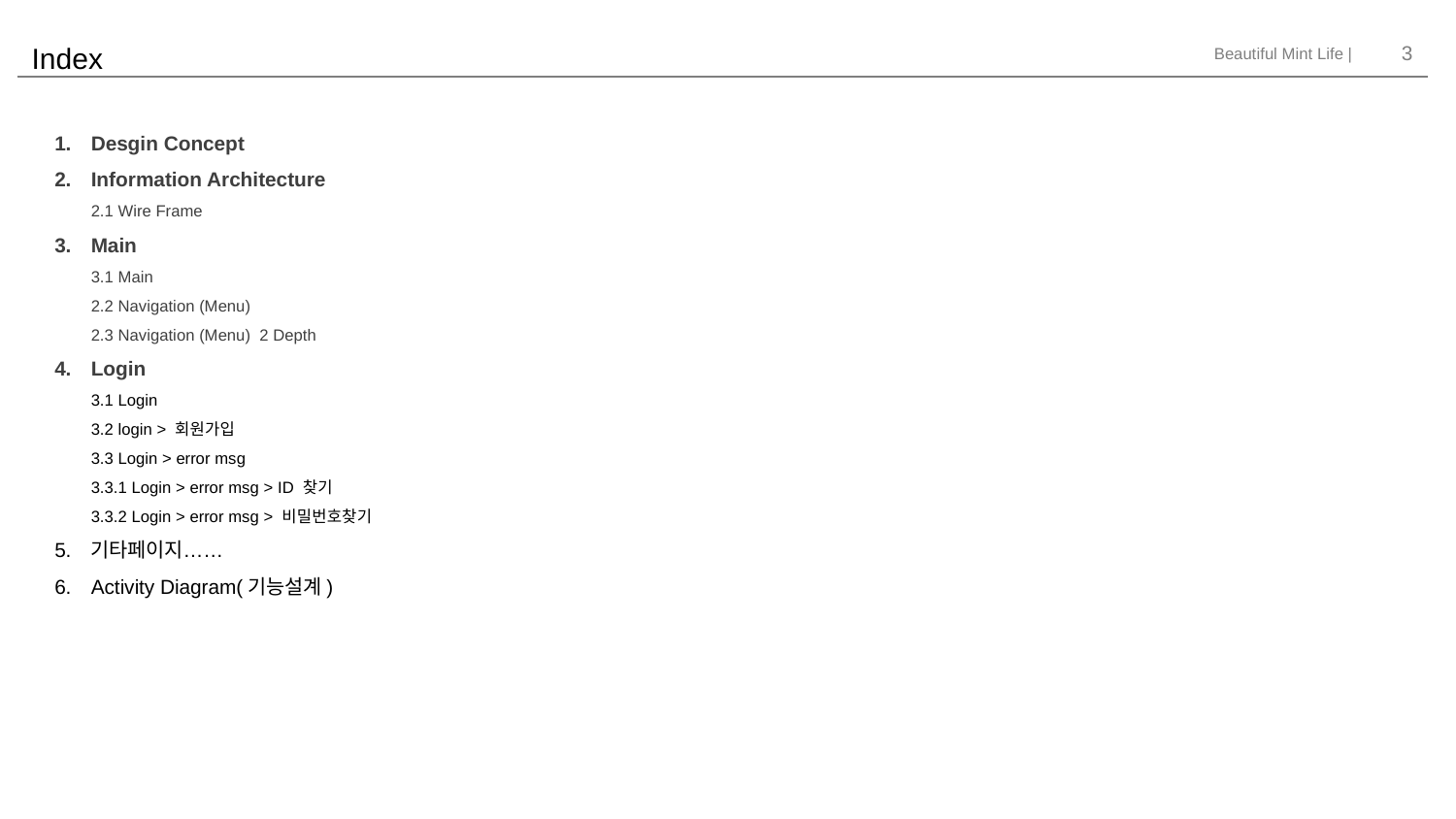

3
# Index
Desgin Concept
Information Architecture
2.1 Wire Frame
Main
3.1 Main
2.2 Navigation (Menu)
2.3 Navigation (Menu)  2 Depth
Login
3.1 Login
3.2 login > 회원가입
3.3 Login > error msg
3.3.1 Login > error msg > ID 찾기
3.3.2 Login > error msg > 비밀번호찾기
기타페이지……
Activity Diagram(기능설계)